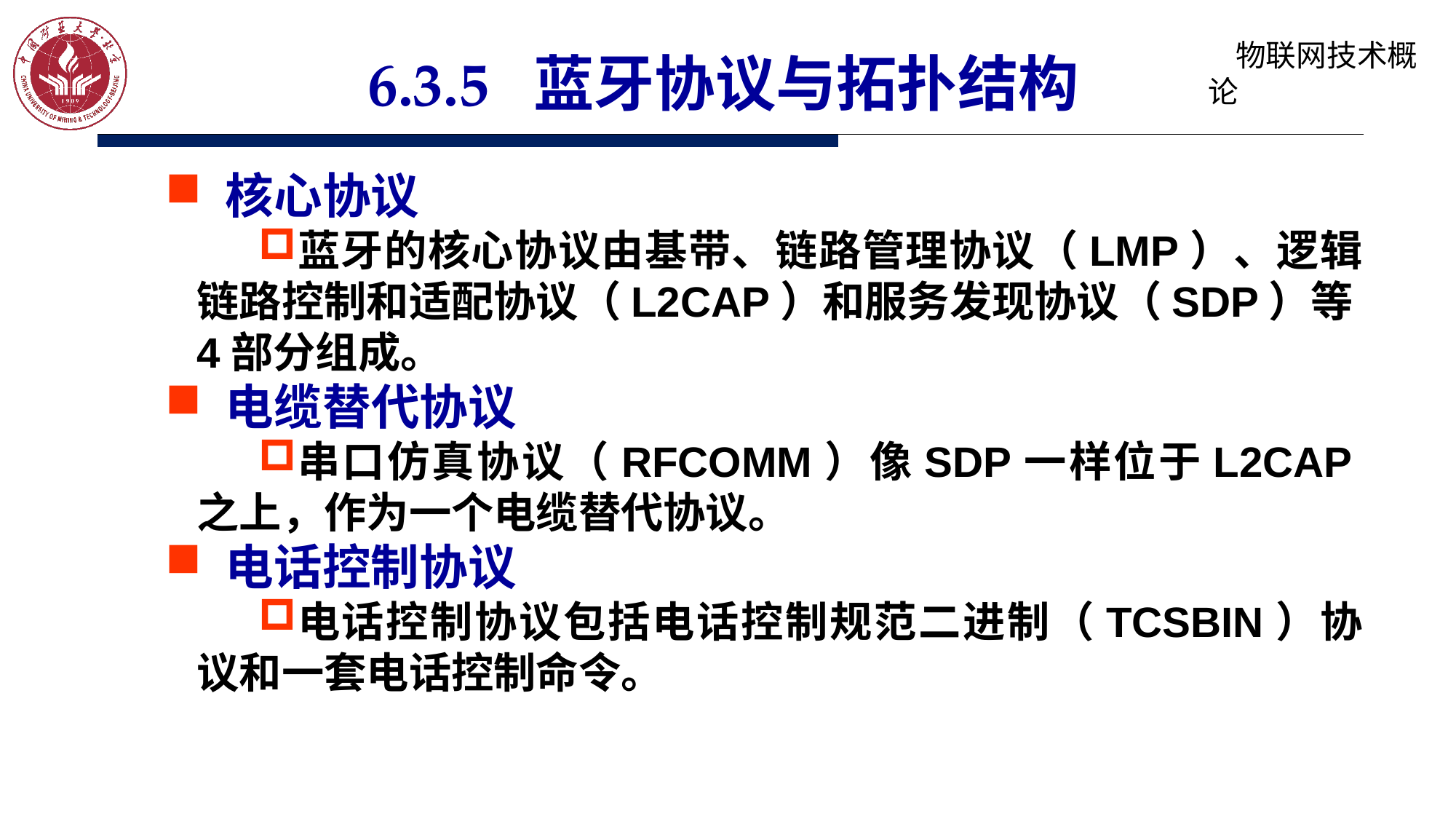

# 6.3.5  蓝牙协议与拓扑结构
 核心协议
蓝牙的核心协议由基带、链路管理协议（LMP）、逻辑链路控制和适配协议（L2CAP）和服务发现协议（SDP）等4部分组成。
 电缆替代协议
串口仿真协议（RFCOMM）像SDP一样位于L2CAP之上，作为一个电缆替代协议。
 电话控制协议
电话控制协议包括电话控制规范二进制（TCSBIN）协议和一套电话控制命令。